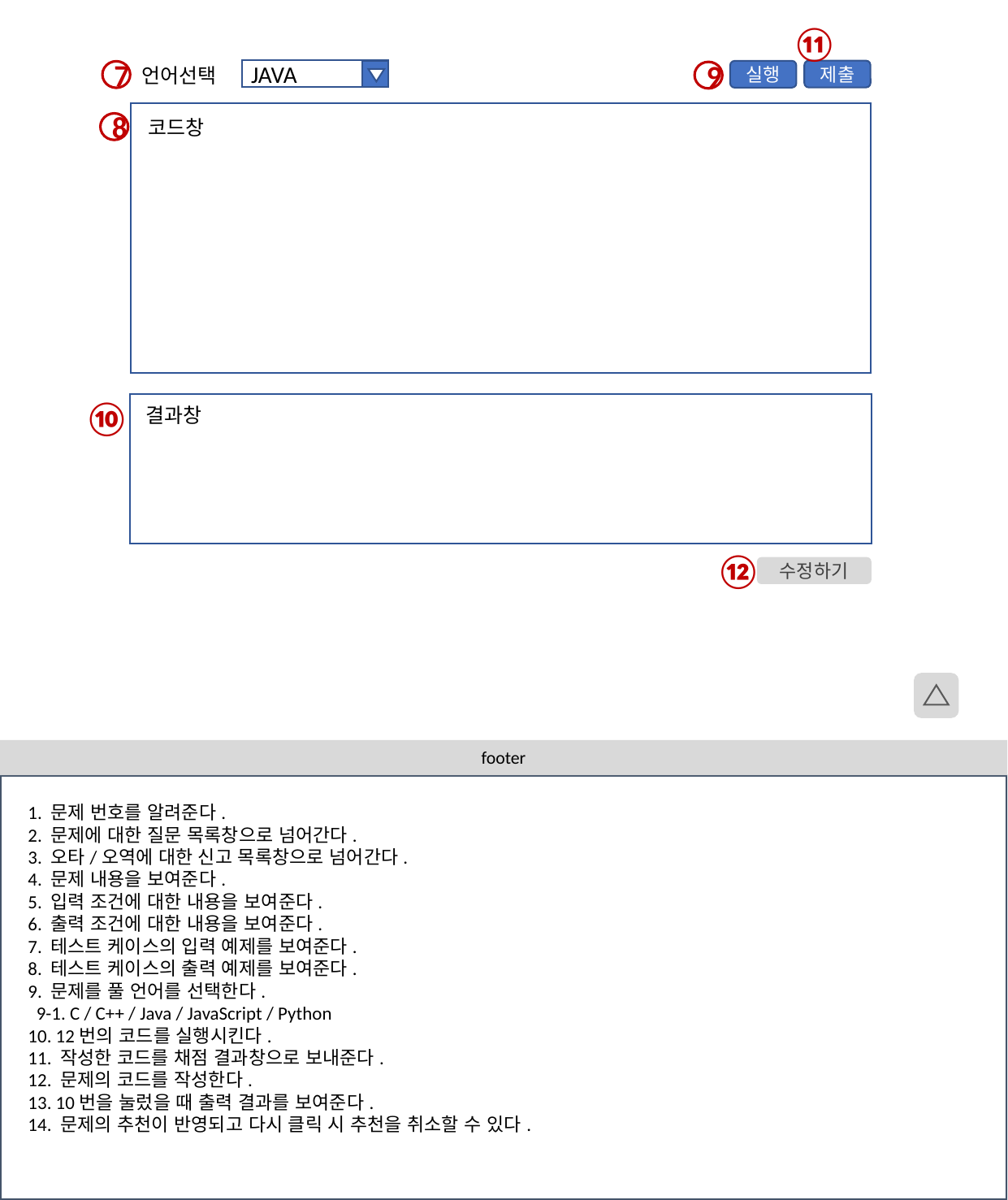

⑪
JAVA
언어선택

제출
실행
7

9

코드창
8
⑩

결과창
⑫
수정하기

footer

1. 문제 번호를 알려준다.
2. 문제에 대한 질문 목록창으로 넘어간다.
3. 오타/오역에 대한 신고 목록창으로 넘어간다.
4. 문제 내용을 보여준다.
5. 입력 조건에 대한 내용을 보여준다.
6. 출력 조건에 대한 내용을 보여준다.
7. 테스트 케이스의 입력 예제를 보여준다.
8. 테스트 케이스의 출력 예제를 보여준다.
9. 문제를 풀 언어를 선택한다.
  9-1. C / C++ / Java / JavaScript / Python
10. 12번의 코드를 실행시킨다.
11. 작성한 코드를 채점 결과창으로 보내준다.
12. 문제의 코드를 작성한다.
13. 10번을 눌렀을 때 출력 결과를 보여준다.
14. 문제의 추천이 반영되고 다시 클릭 시 추천을 취소할 수 있다.